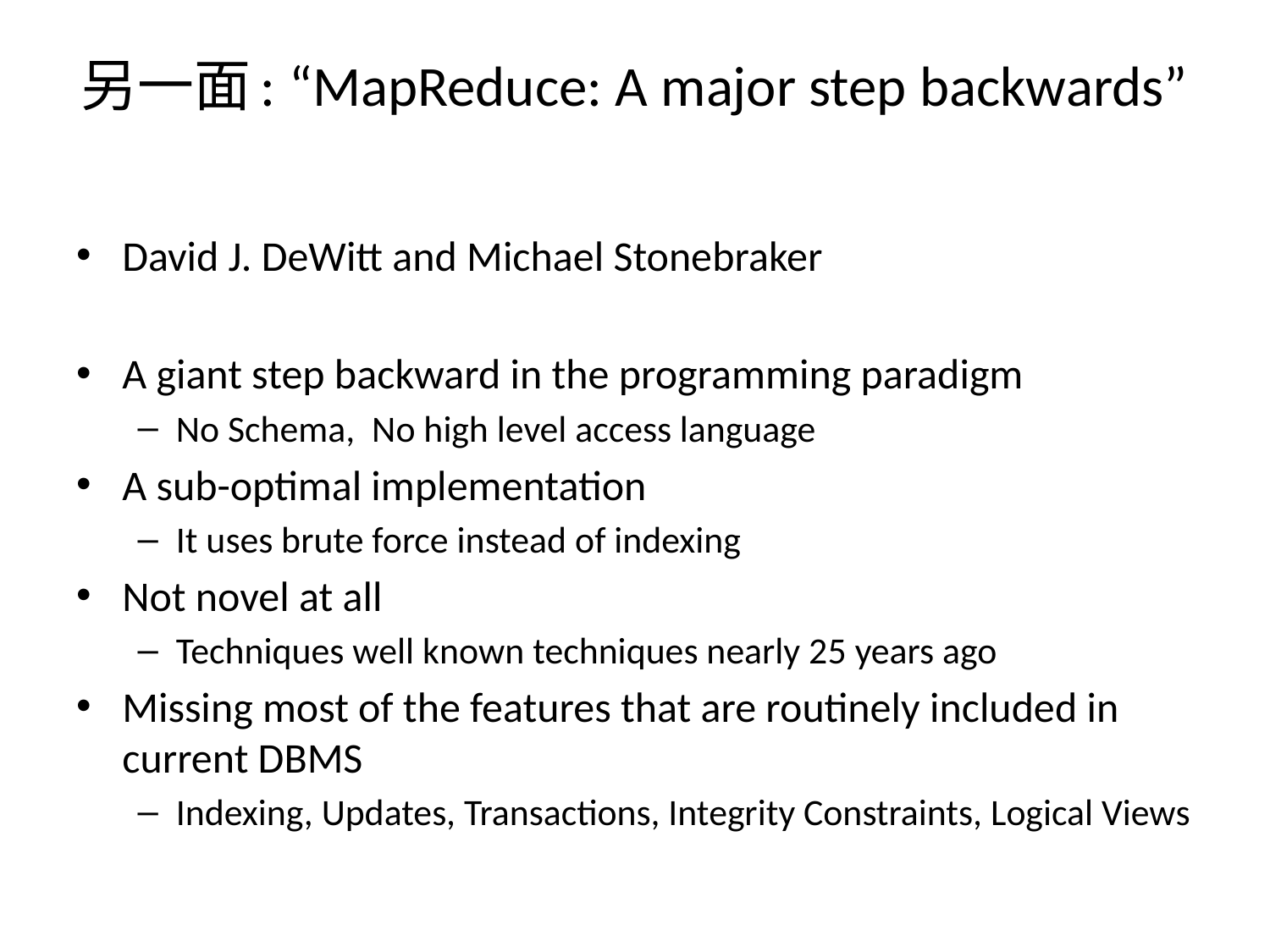

# 另一面: “MapReduce: A major step backwards”
David J. DeWitt and Michael Stonebraker

A giant step backward in the programming paradigm
No Schema,  No high level access language
A sub-optimal implementation
It uses brute force instead of indexing
Not novel at all
Techniques well known techniques nearly 25 years ago
Missing most of the features that are routinely included in current DBMS
Indexing, Updates, Transactions, Integrity Constraints, Logical Views